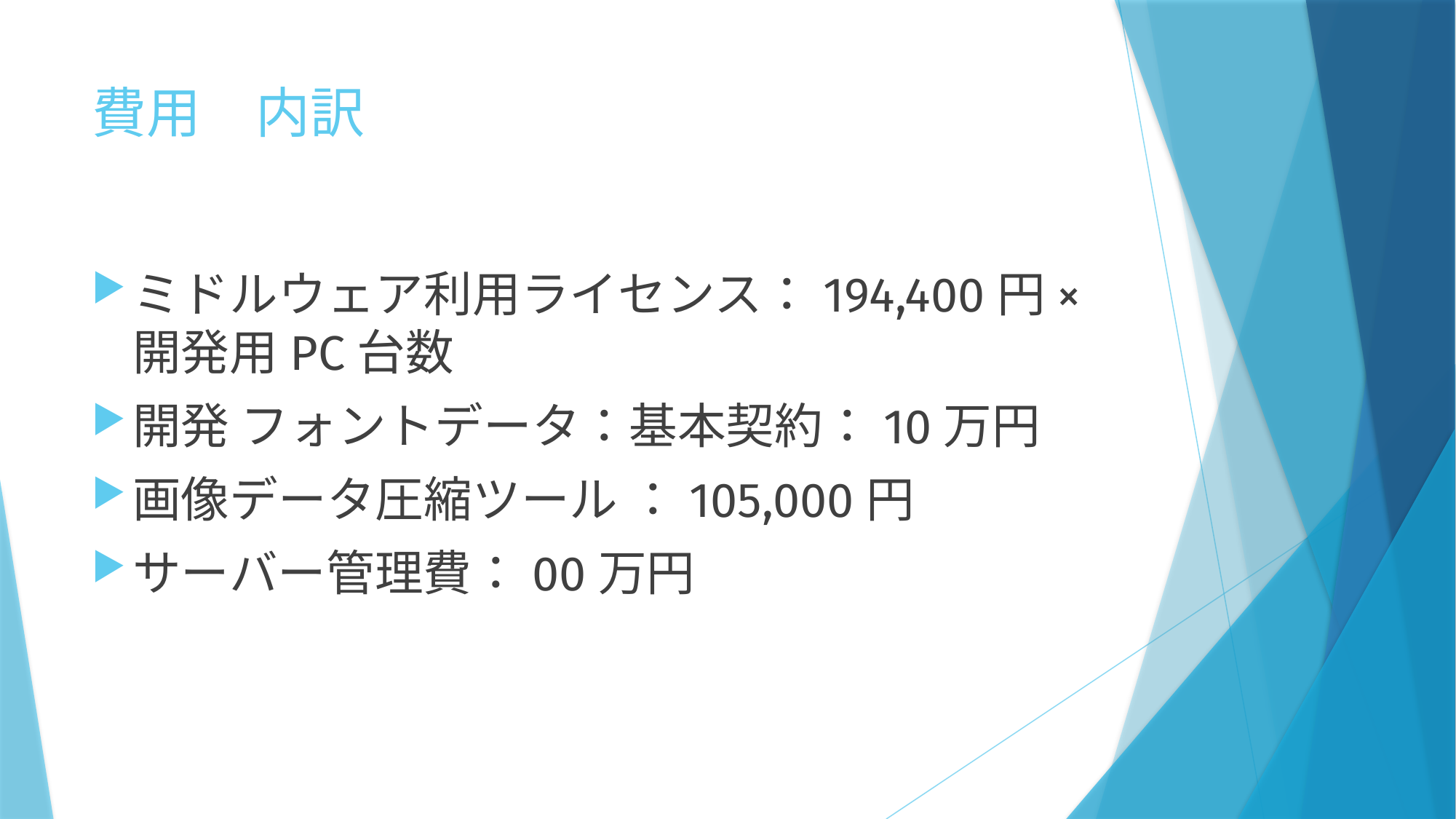

# 費用　内訳
ミドルウェア利用ライセンス：194,400円×開発用PC台数
開発 フォントデータ：基本契約：10万円
画像データ圧縮ツール ：105,000円
サーバー管理費：00万円